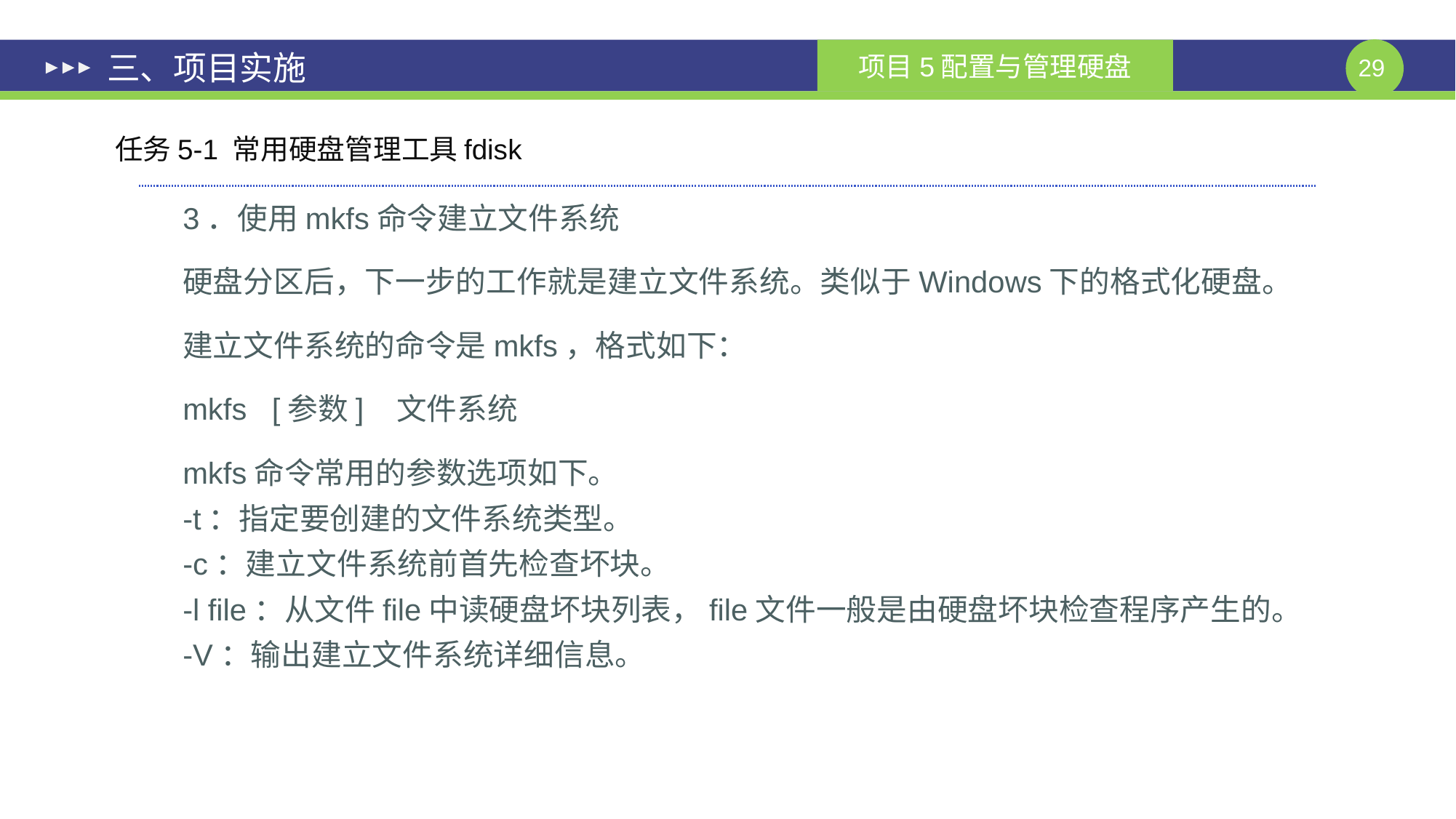

# 三、项目实施
任务5-1 常用硬盘管理工具fdisk
3．使用mkfs命令建立文件系统
硬盘分区后，下一步的工作就是建立文件系统。类似于Windows下的格式化硬盘。
建立文件系统的命令是mkfs，格式如下：
mkfs   [参数]   文件系统
mkfs命令常用的参数选项如下。
-t：指定要创建的文件系统类型。
-c：建立文件系统前首先检查坏块。
-l file：从文件file中读硬盘坏块列表，file文件一般是由硬盘坏块检查程序产生的。
-V：输出建立文件系统详细信息。